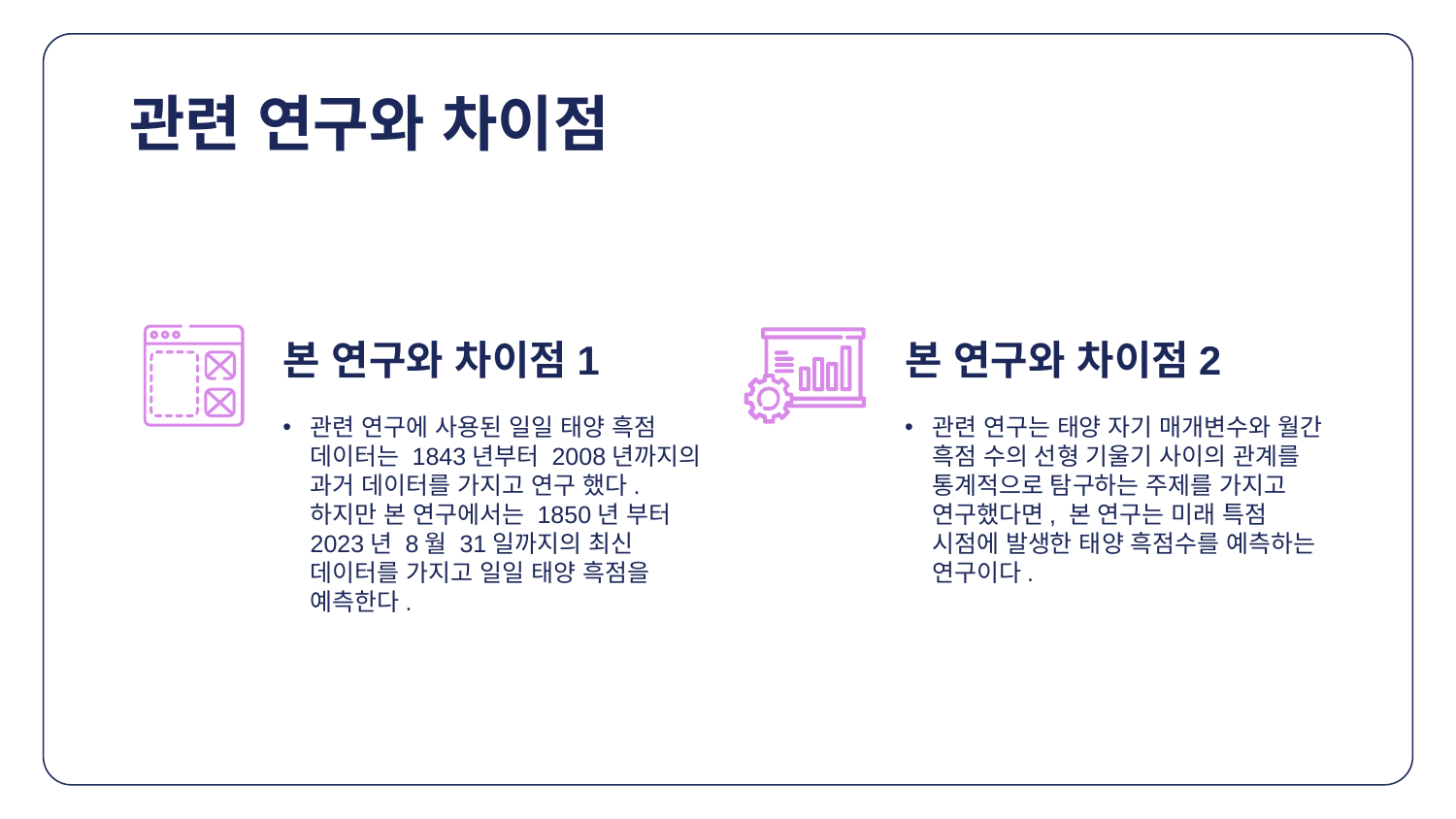

# 관련 연구와 차이점
본 연구와 차이점1
본 연구와 차이점2

관련 연구에 사용된 일일 태양 흑점 데이터는 1843년부터 2008년까지의 과거 데이터를 가지고 연구 했다. 하지만 본 연구에서는 1850년 부터 2023년 8월 31일까지의 최신 데이터를 가지고 일일 태양 흑점을 예측한다.
관련 연구는 태양 자기 매개변수와 월간 흑점 수의 선형 기울기 사이의 관계를 통계적으로 탐구하는 주제를 가지고 연구했다면, 본 연구는 미래 특점 시점에 발생한 태양 흑점수를 예측하는 연구이다.